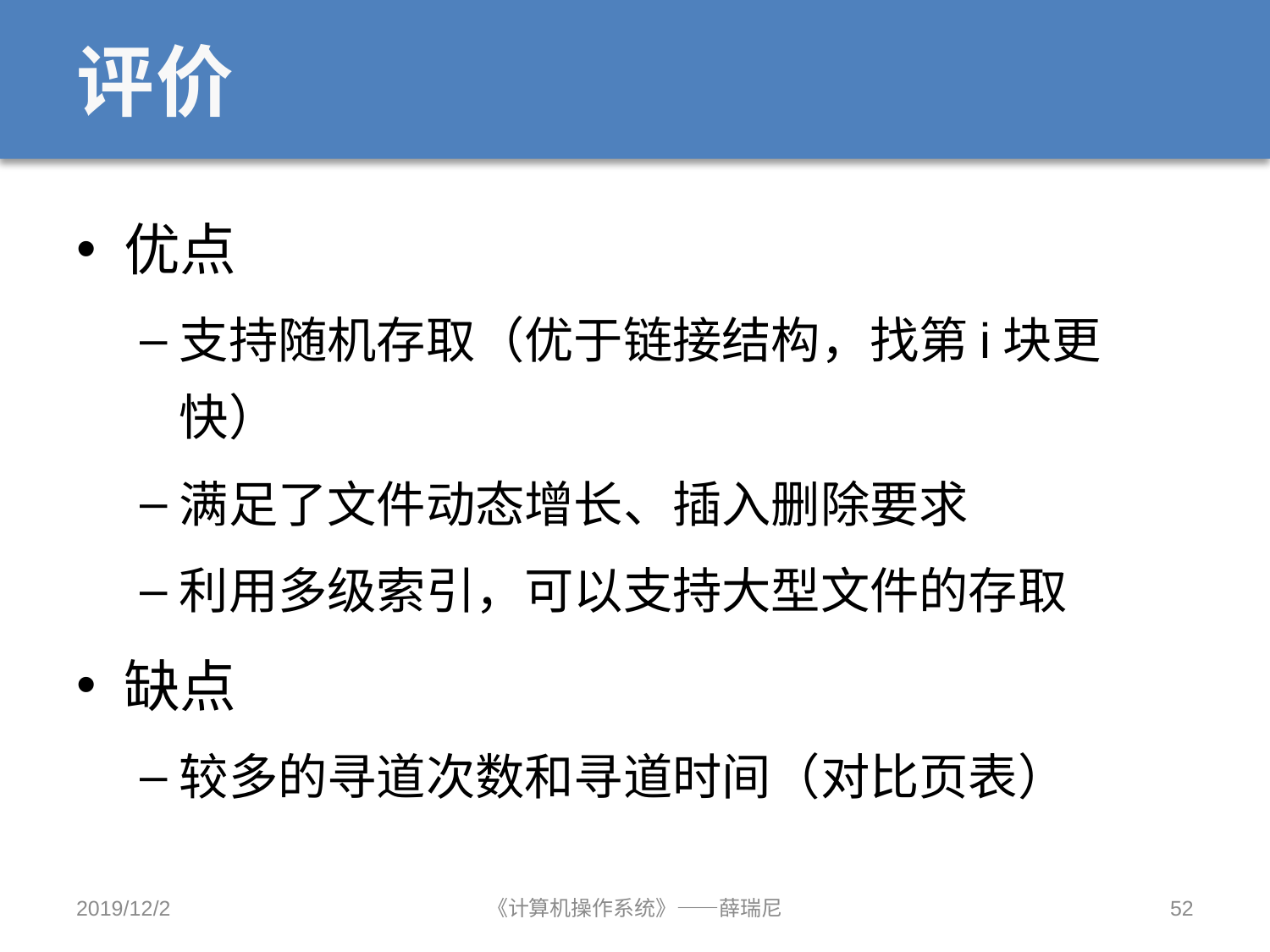

# 评价
优点
支持随机存取（优于链接结构，找第i块更快）
满足了文件动态增长、插入删除要求
利用多级索引，可以支持大型文件的存取
缺点
较多的寻道次数和寻道时间（对比页表）
2019/12/2
《计算机操作系统》——薛瑞尼
52